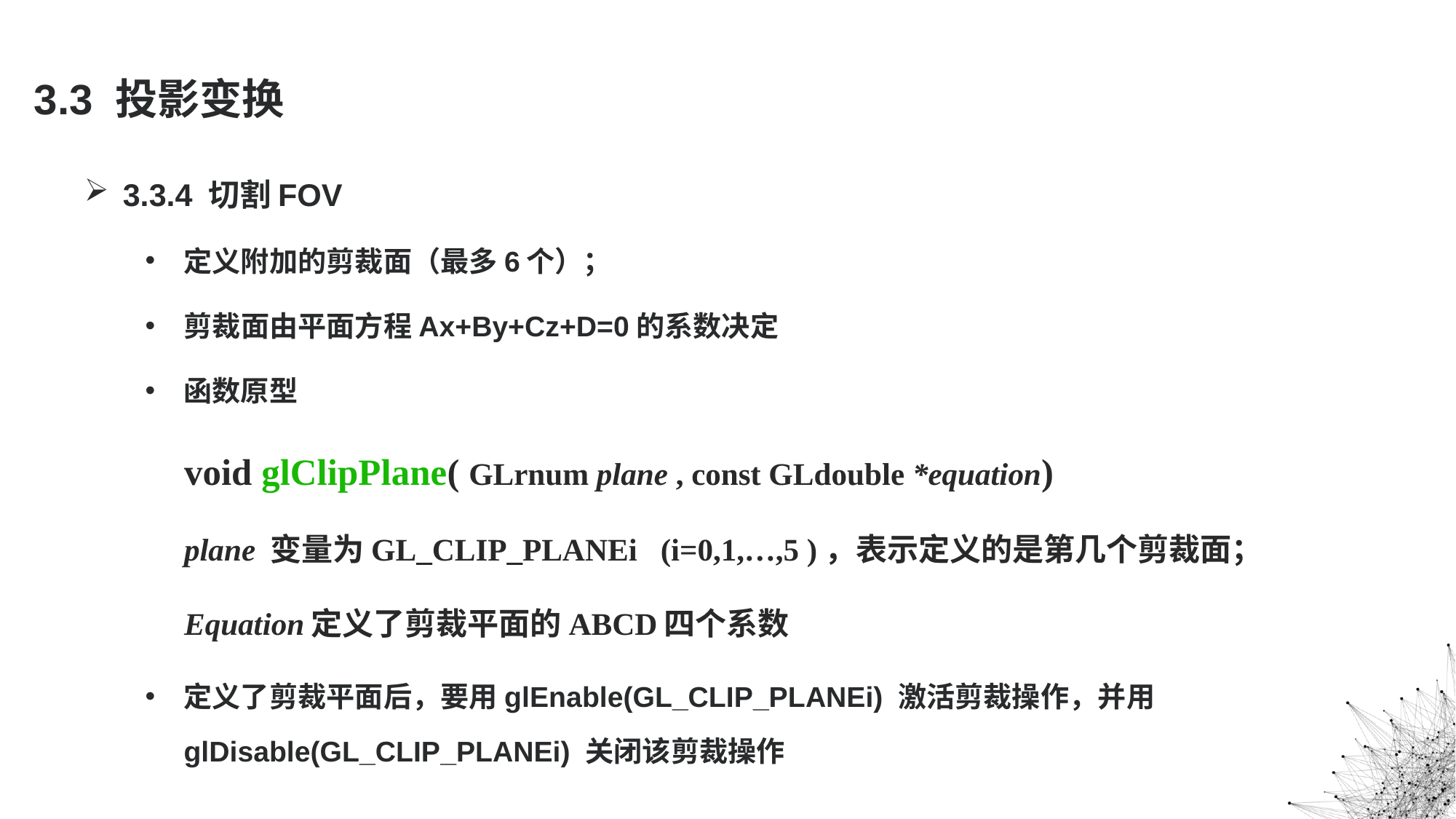

# 3.3 投影变换
3.3.4 切割FOV
定义附加的剪裁面（最多6个）；
剪裁面由平面方程Ax+By+Cz+D=0的系数决定
函数原型
void glClipPlane( GLrnum plane , const GLdouble *equation)
plane 变量为GL_CLIP_PLANEi   (i=0,1,…,5 )，表示定义的是第几个剪裁面；
Equation定义了剪裁平面的ABCD四个系数
定义了剪裁平面后，要用glEnable(GL_CLIP_PLANEi) 激活剪裁操作，并用glDisable(GL_CLIP_PLANEi) 关闭该剪裁操作